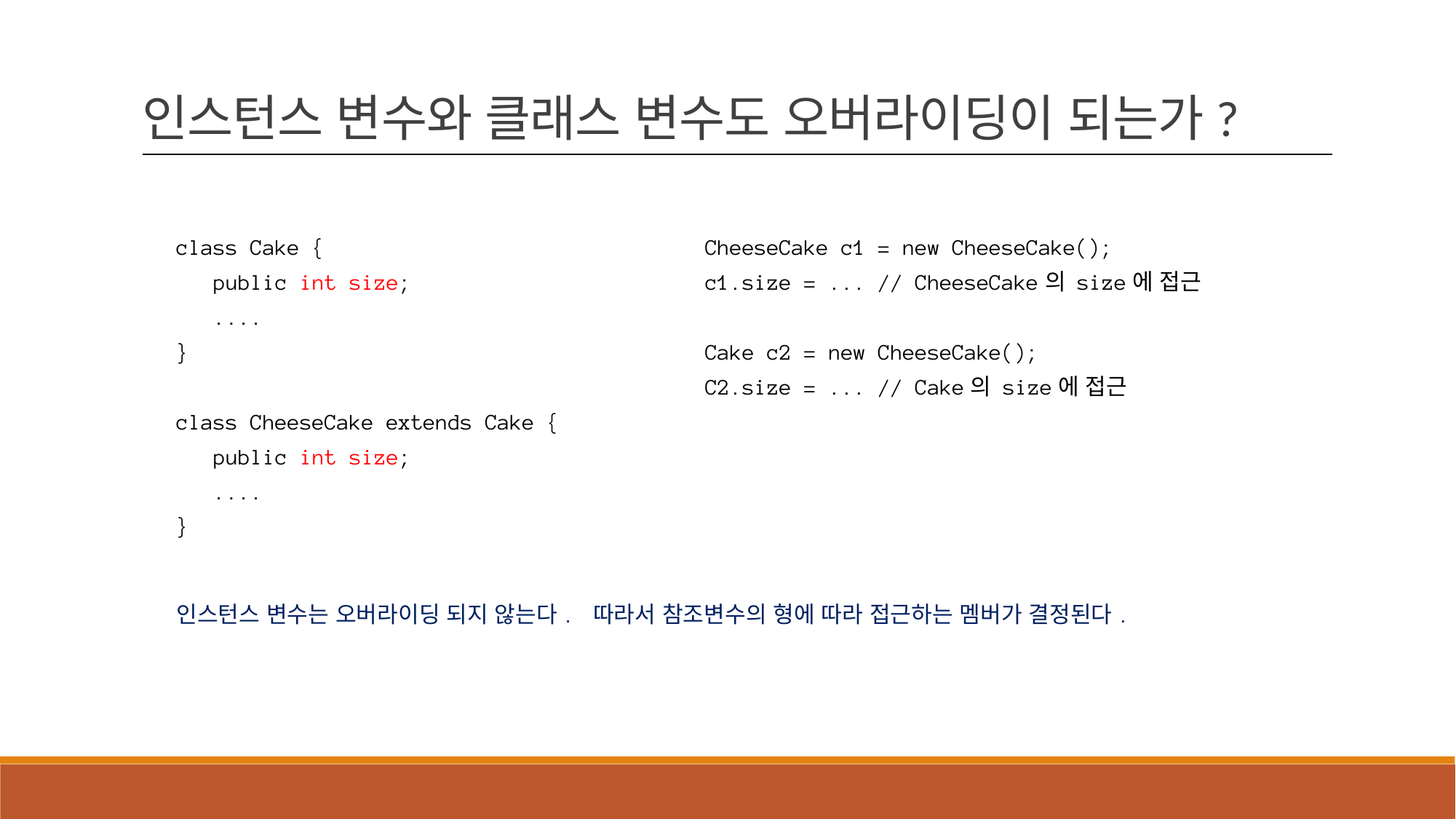

인스턴스 변수와 클래스 변수도 오버라이딩이 되는가?
class Cake {
   public int size;
   ....
}

class CheeseCake extends Cake {
   public int size;
   ....
}
CheeseCake c1 = new CheeseCake();
c1.size = ... // CheeseCake의 size에 접근

Cake c2 = new CheeseCake();
C2.size = ... // Cake의 size에 접근
인스턴스 변수는 오버라이딩 되지 않는다. 따라서 참조변수의 형에 따라 접근하는 멤버가 결정된다.